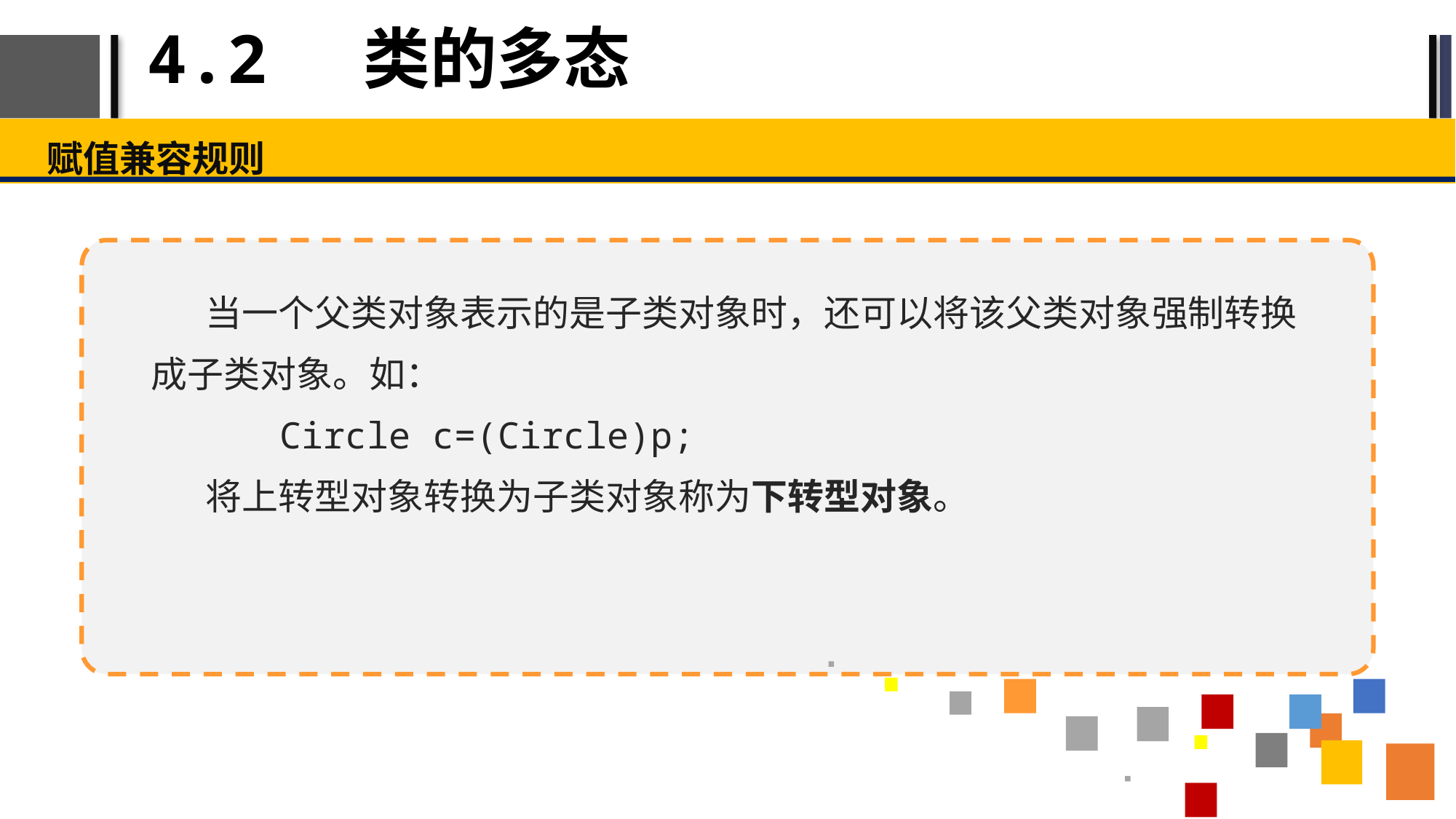

# 4.2  类的多态

赋值兼容规则

当一个父类对象表示的是子类对象时，还可以将该父类对象强制转换成子类对象。如：
Circle c=(Circle)p;
将上转型对象转换为子类对象称为下转型对象。